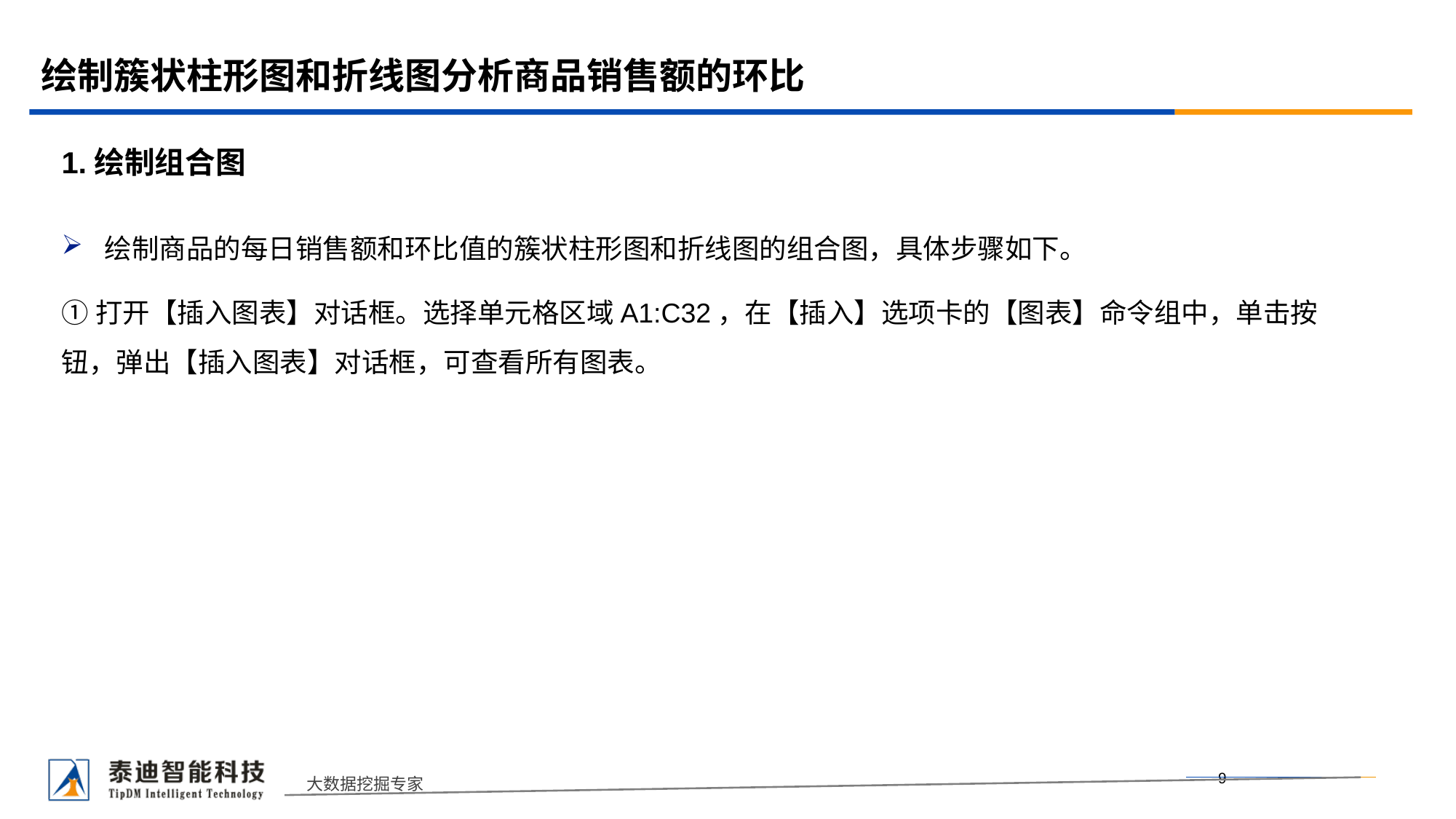

# 绘制簇状柱形图和折线图分析商品销售额的环比
1.绘制组合图
绘制商品的每日销售额和环比值的簇状柱形图和折线图的组合图，具体步骤如下。
①打开【插入图表】对话框。选择单元格区域A1:C32，在【插入】选项卡的【图表】命令组中，单击按钮，弹出【插入图表】对话框，可查看所有图表。